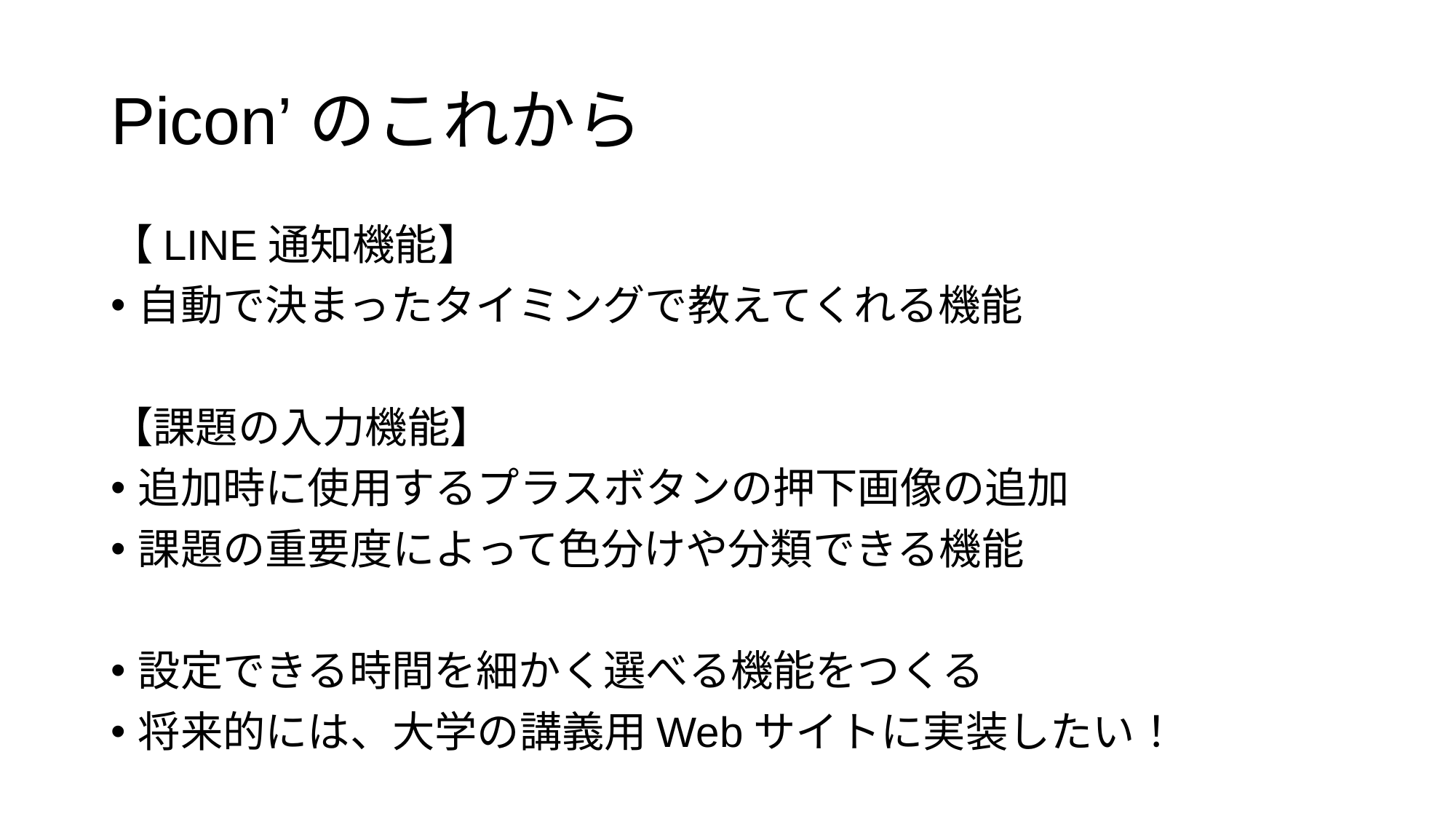

# Picon’のこれから
【LINE通知機能】
自動で決まったタイミングで教えてくれる機能

【課題の入力機能】
追加時に使用するプラスボタンの押下画像の追加
課題の重要度によって色分けや分類できる機能

設定できる時間を細かく選べる機能をつくる
将来的には、大学の講義用Webサイトに実装したい！